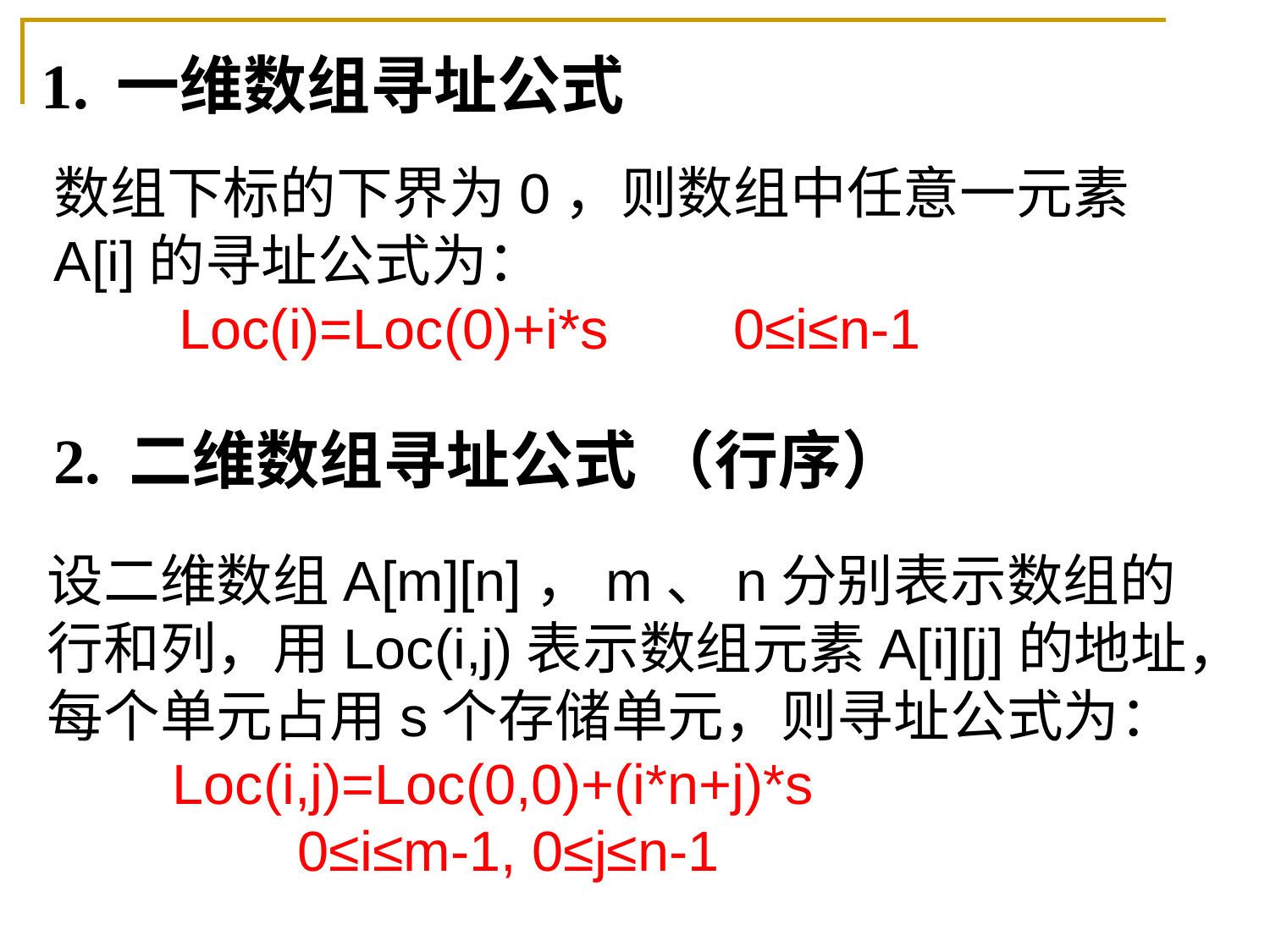

1. 一维数组寻址公式
数组下标的下界为0，则数组中任意一元素A[i]的寻址公式为：
        Loc(i)=Loc(0)+i*s        0≤i≤n-1
2. 二维数组寻址公式 （行序）
设二维数组A[m][n]，m、n分别表示数组的行和列，用Loc(i,j)表示数组元素A[i][j]的地址，每个单元占用s个存储单元，则寻址公式为：
        Loc(i,j)=Loc(0,0)+(i*n+j)*s
                0≤i≤m-1, 0≤j≤n-1